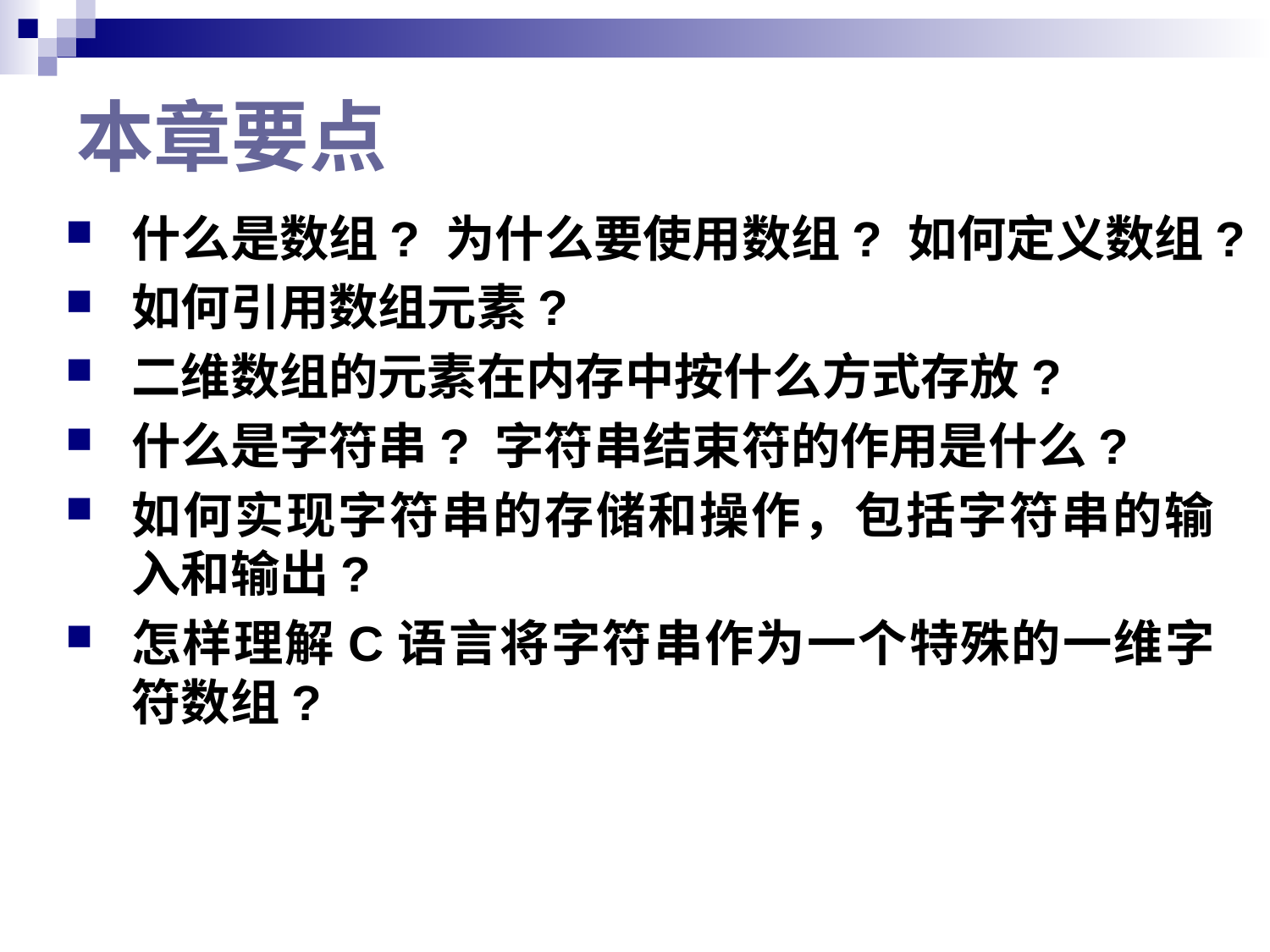

# 本章要点
什么是数组? 为什么要使用数组? 如何定义数组?
如何引用数组元素?
二维数组的元素在内存中按什么方式存放?
什么是字符串? 字符串结束符的作用是什么?
如何实现字符串的存储和操作，包括字符串的输入和输出?
怎样理解C语言将字符串作为一个特殊的一维字符数组?